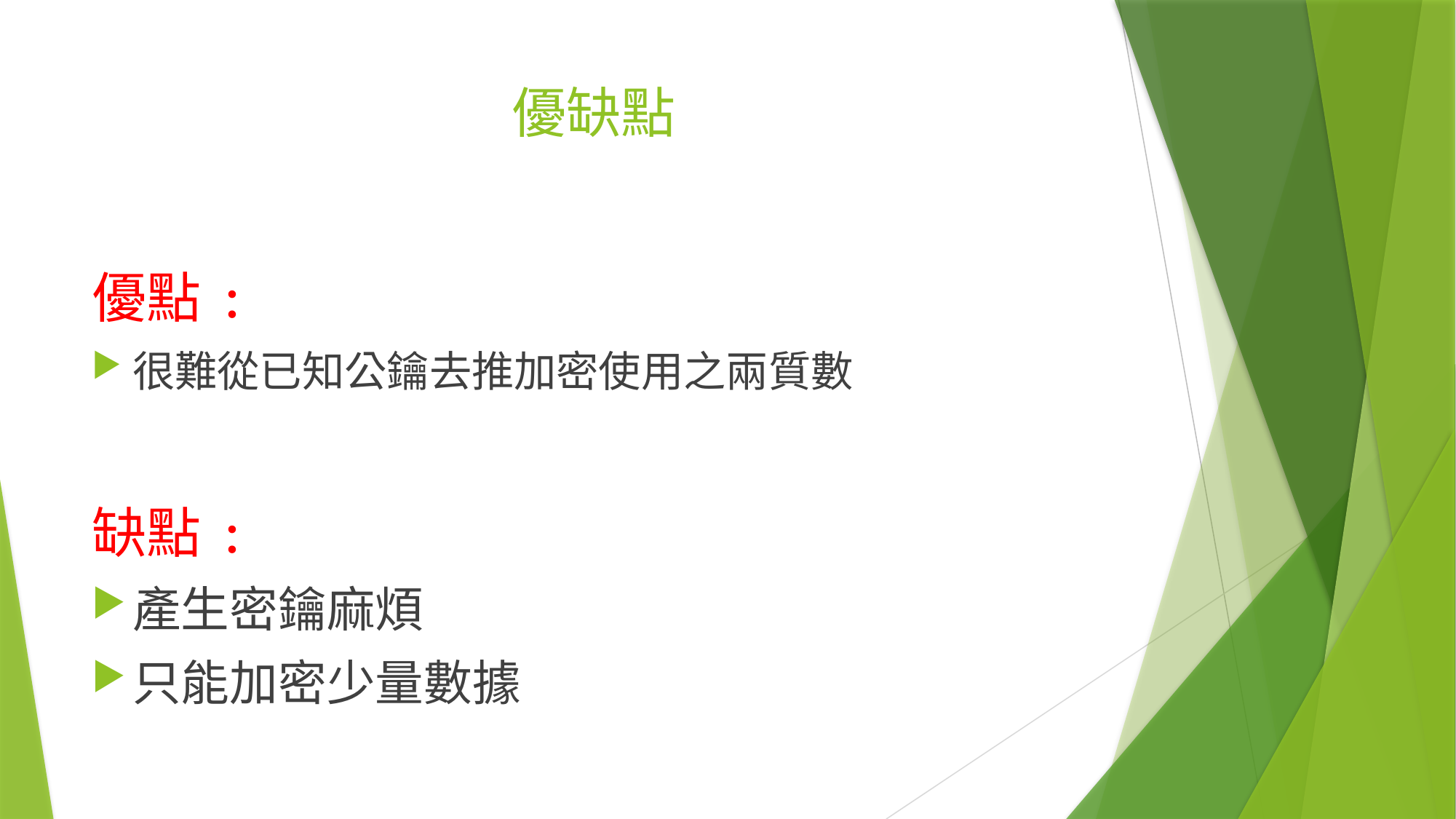

# 優缺點
優點 :
很難從已知公鑰去推加密使用之兩質數

缺點 :
產生密鑰麻煩
只能加密少量數據